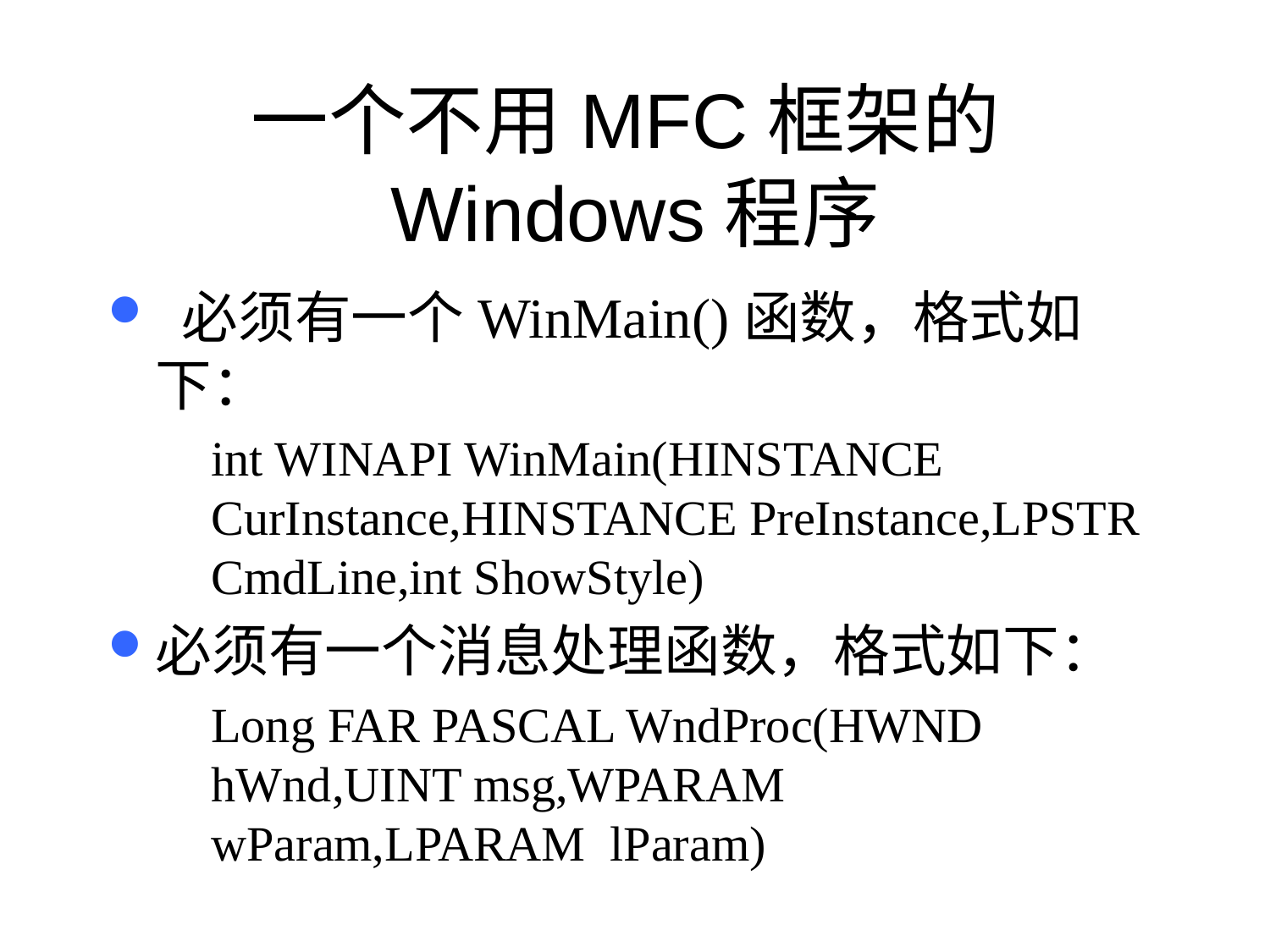

# 一个不用MFC框架的Windows程序
 必须有一个WinMain()函数，格式如下：
int WINAPI WinMain(HINSTANCE CurInstance,HINSTANCE PreInstance,LPSTR CmdLine,int ShowStyle)
必须有一个消息处理函数，格式如下：
Long FAR PASCAL WndProc(HWND hWnd,UINT msg,WPARAM wParam,LPARAM  lParam)
11